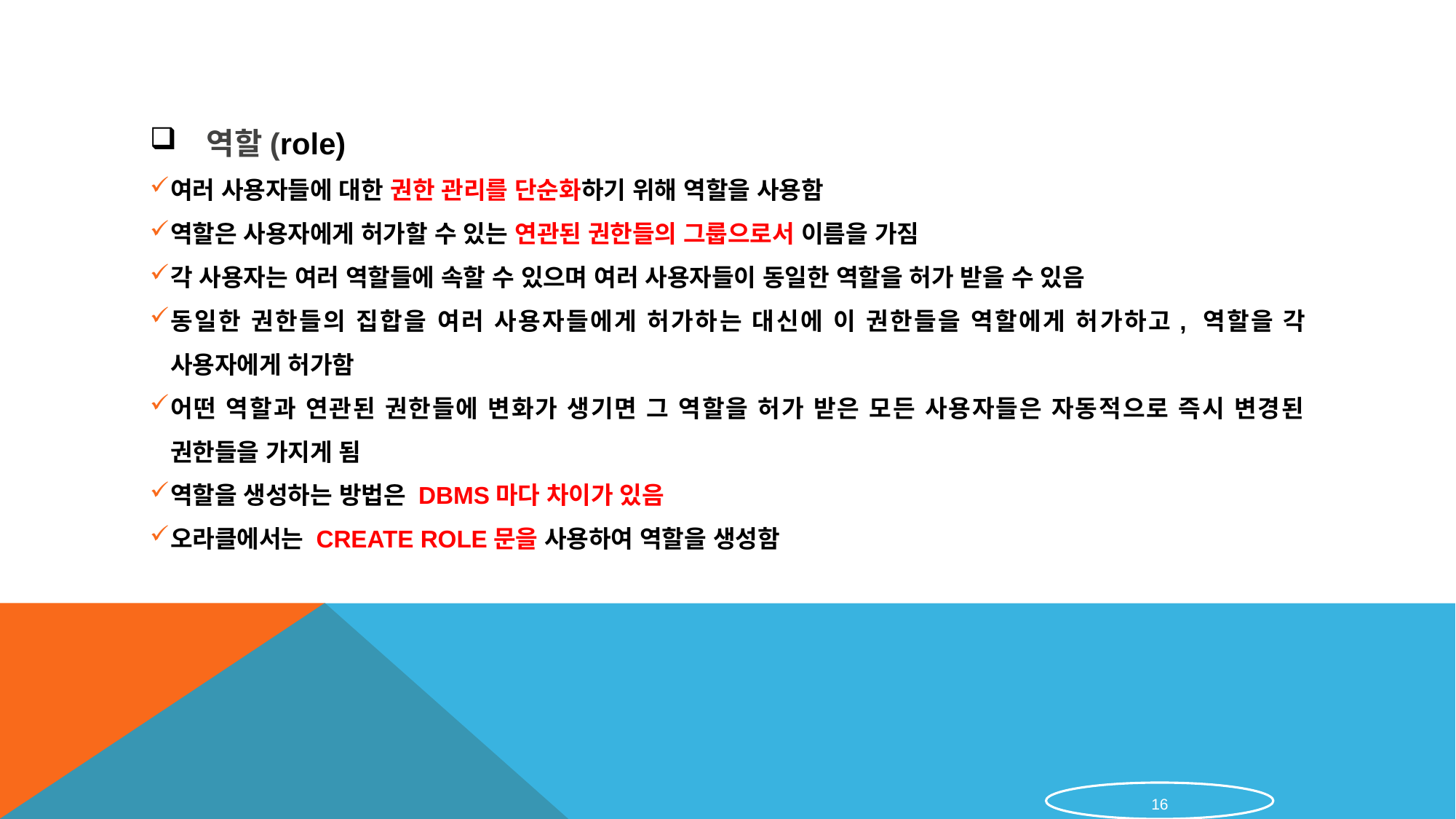

역할(role)
여러 사용자들에 대한 권한 관리를 단순화하기 위해 역할을 사용함
역할은 사용자에게 허가할 수 있는 연관된 권한들의 그룹으로서 이름을 가짐
각 사용자는 여러 역할들에 속할 수 있으며 여러 사용자들이 동일한 역할을 허가 받을 수 있음
동일한 권한들의 집합을 여러 사용자들에게 허가하는 대신에 이 권한들을 역할에게 허가하고, 역할을 각 사용자에게 허가함
어떤 역할과 연관된 권한들에 변화가 생기면 그 역할을 허가 받은 모든 사용자들은 자동적으로 즉시 변경된 권한들을 가지게 됨
역할을 생성하는 방법은 DBMS마다 차이가 있음
오라클에서는 CREATE ROLE문을 사용하여 역할을 생성함
16